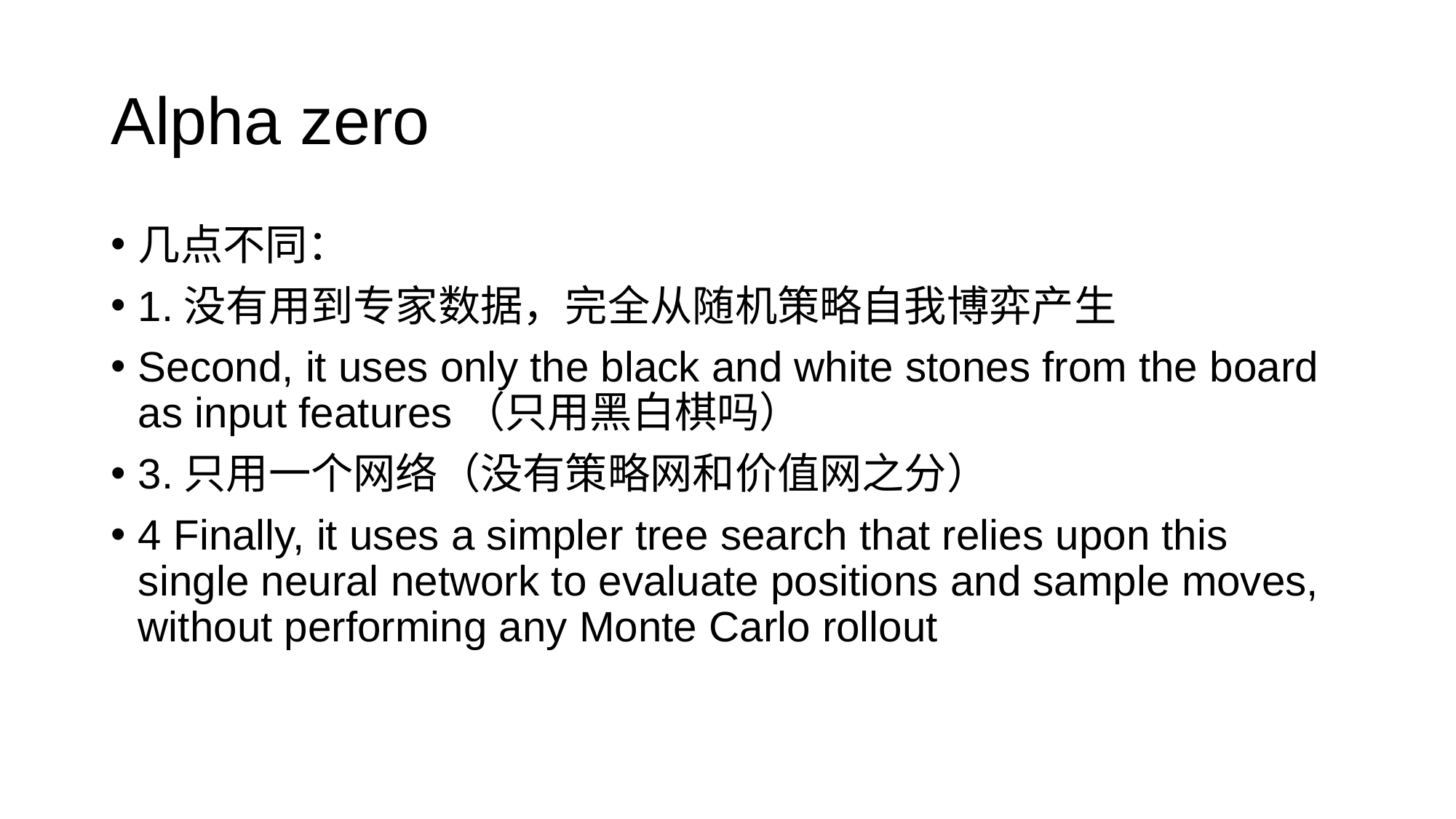

# Alpha zero
几点不同：
1.没有用到专家数据，完全从随机策略自我博弈产生
Second, it uses only the black and white stones from the board as input features（只用黑白棋吗）
3.只用一个网络（没有策略网和价值网之分）
4 Finally, it uses a simpler tree search that relies upon this single neural network to evaluate positions and sample moves, without performing any Monte Carlo rollout